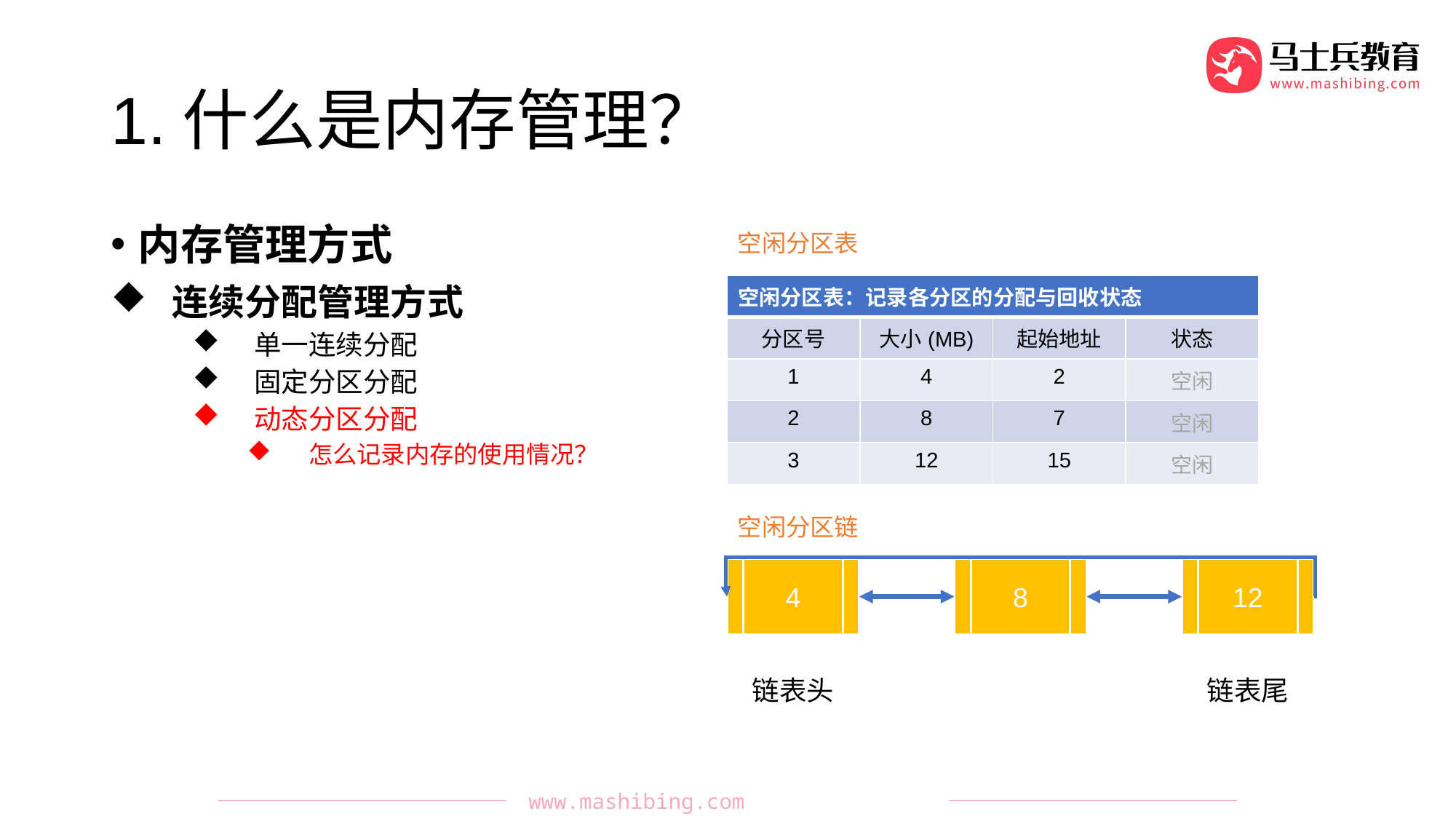

# 1.什么是内存管理？
内存管理方式
连续分配管理方式
单一连续分配
固定分区分配
动态分区分配
怎么记录内存的使用情况？
空闲分区表
| 空闲分区表：记录各分区的分配与回收状态 |  |  |  |
| --- | --- | --- | --- |
| 分区号 | 大小(MB) | 起始地址 | 状态 |
| 1 | 4 | 2 | 空闲 |
| 2 | 8 | 7 | 空闲 |
| 3 | 12 | 15 | 空闲 |
空闲分区链
4
8
12
链表头
链表尾